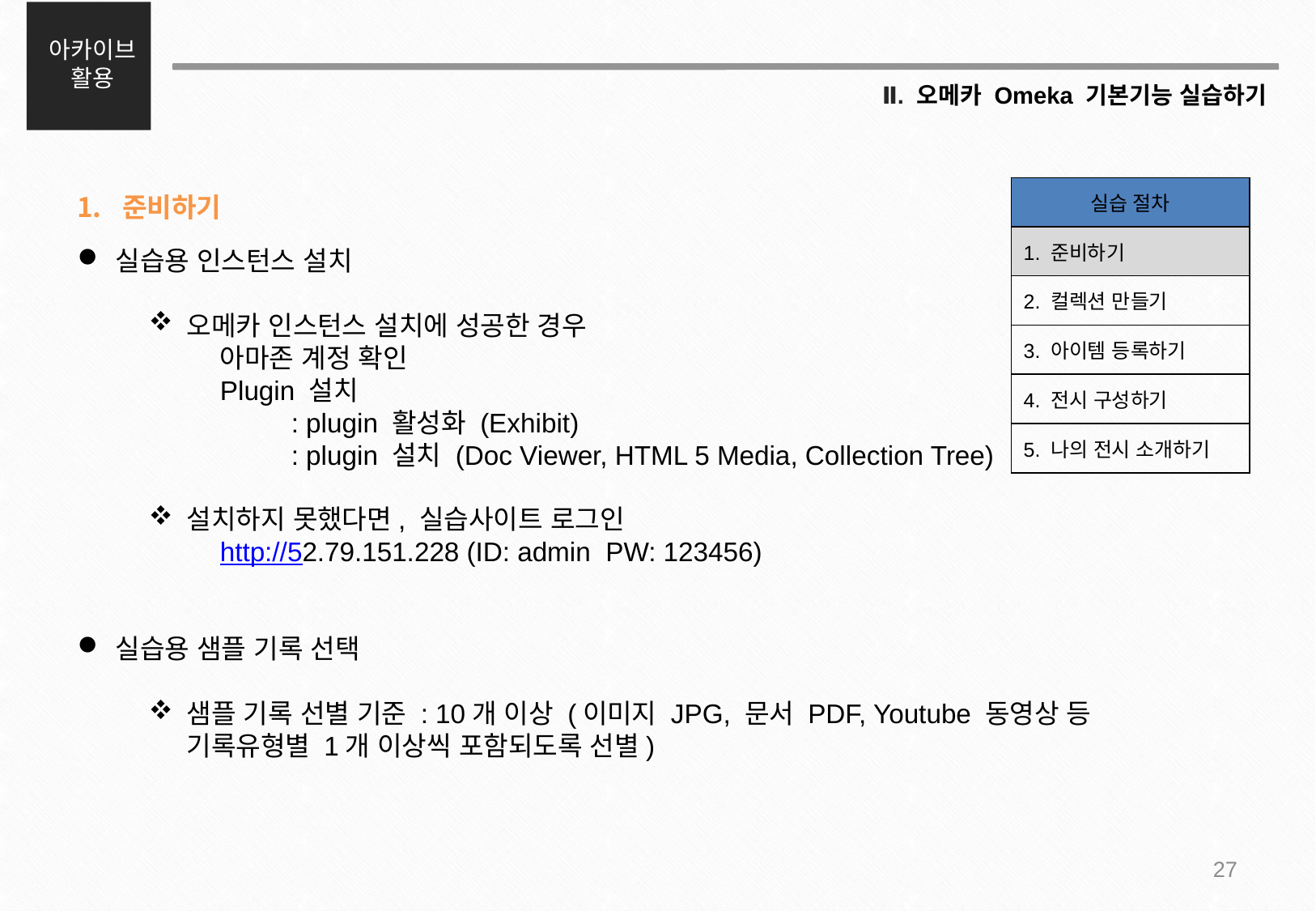

아카이브 활용

Ⅱ. 오메카 Omeka 기본기능 실습하기
준비하기
| 실습 절차 |
| --- |
| 1. 준비하기 |
| 2. 컬렉션 만들기 |
| 3. 아이템 등록하기 |
| 4. 전시 구성하기 |
| 5. 나의 전시 소개하기 |
실습용 인스턴스 설치

오메카 인스턴스 설치에 성공한 경우
아마존 계정 확인
Plugin 설치
: plugin 활성화 (Exhibit)
: plugin 설치 (Doc Viewer, HTML 5 Media, Collection Tree)

설치하지 못했다면, 실습사이트 로그인
http://52.79.151.228 (ID: admin  PW: 123456)

실습용 샘플 기록 선택

샘플 기록 선별 기준 : 10개 이상 (이미지 JPG, 문서 PDF, Youtube 동영상 등 기록유형별 1개 이상씩 포함되도록 선별)

27